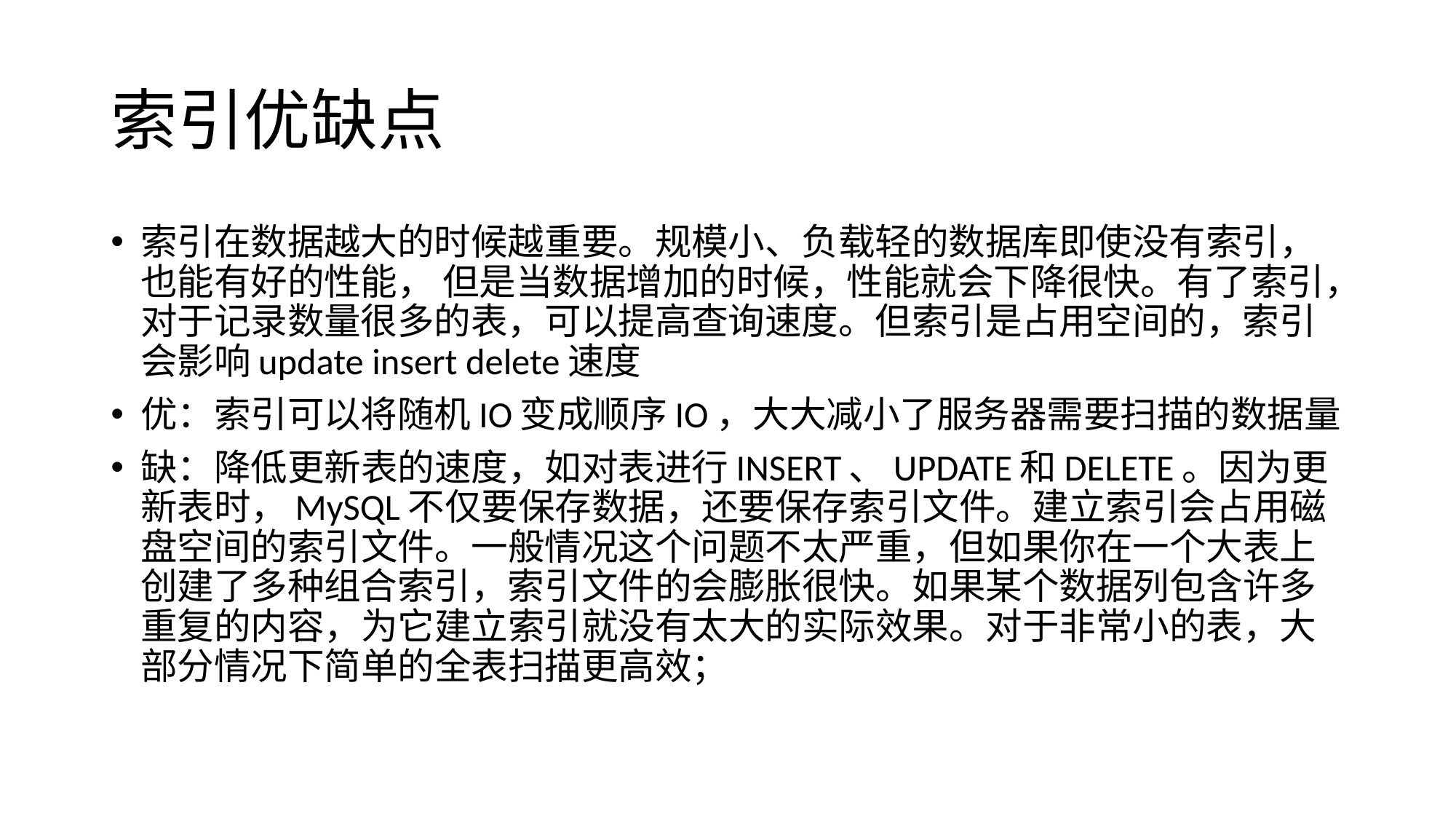

# 索引优缺点
索引在数据越大的时候越重要。规模小、负载轻的数据库即使没有索引，也能有好的性能， 但是当数据增加的时候，性能就会下降很快。有了索引，对于记录数量很多的表，可以提高查询速度。但索引是占用空间的，索引会影响update insert delete速度
优：索引可以将随机IO变成顺序IO，大大减小了服务器需要扫描的数据量
缺：降低更新表的速度，如对表进行INSERT、UPDATE和DELETE。因为更新表时，MySQL不仅要保存数据，还要保存索引文件。建立索引会占用磁盘空间的索引文件。一般情况这个问题不太严重，但如果你在一个大表上创建了多种组合索引，索引文件的会膨胀很快。如果某个数据列包含许多重复的内容，为它建立索引就没有太大的实际效果。对于非常小的表，大部分情况下简单的全表扫描更高效；